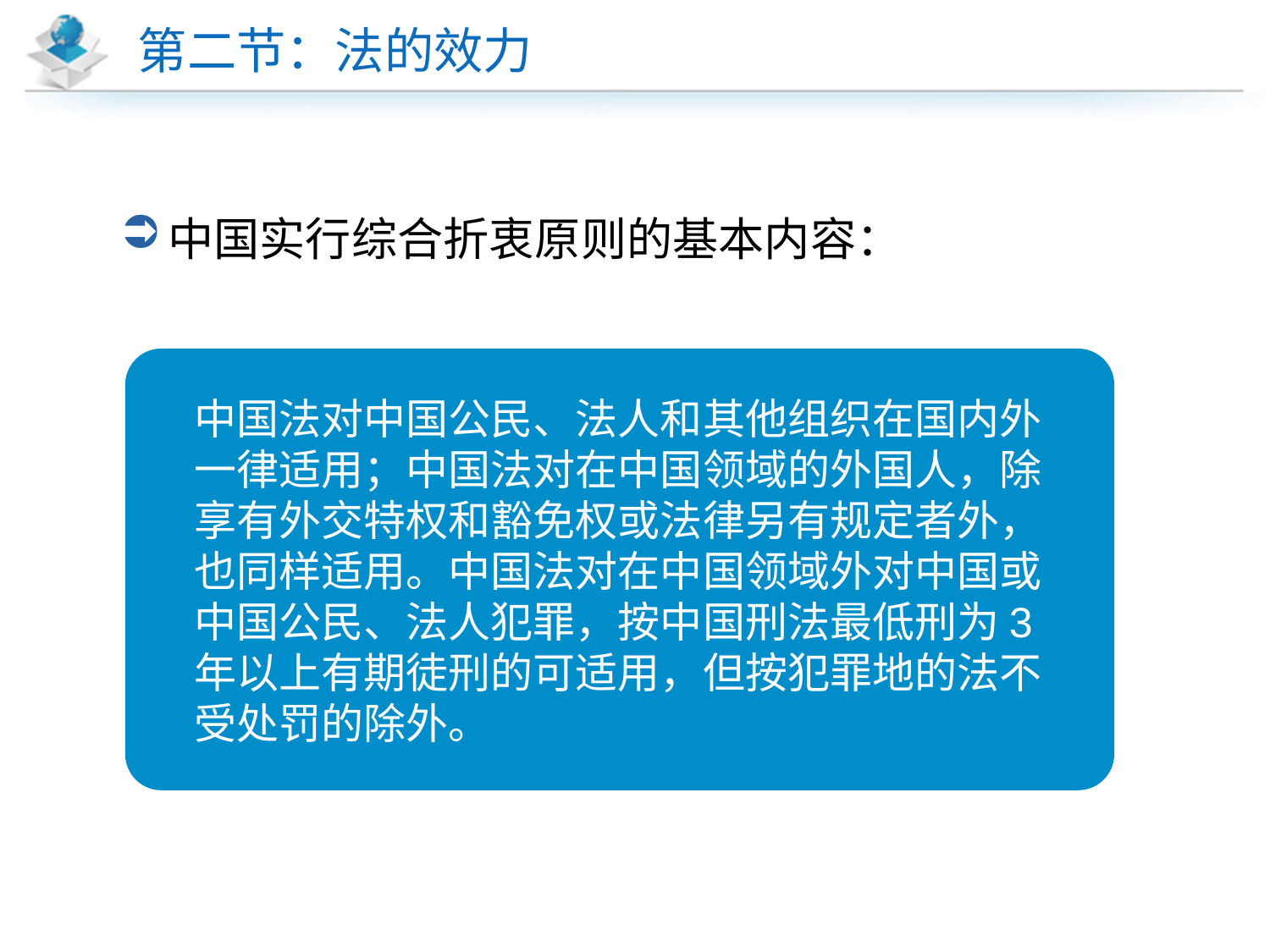

# 第二节：法的效力
中国实行综合折衷原则的基本内容：

中国法对中国公民、法人和其他组织在国内外一律适用；中国法对在中国领域的外国人，除享有外交特权和豁免权或法律另有规定者外，也同样适用。中国法对在中国领域外对中国或中国公民、法人犯罪，按中国刑法最低刑为3年以上有期徒刑的可适用，但按犯罪地的法不受处罚的除外。